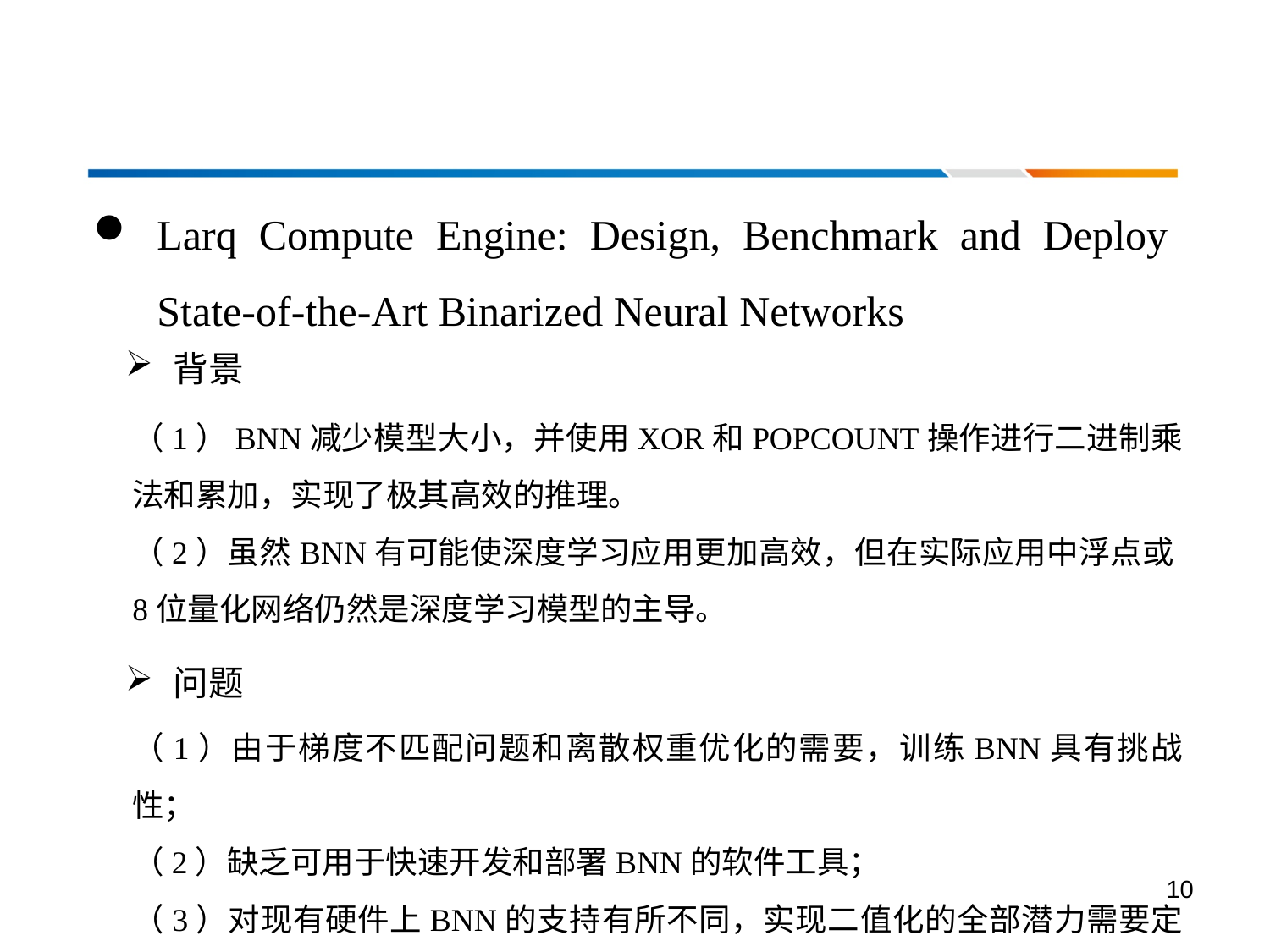

Larq Compute Engine: Design, Benchmark and Deploy State-of-the-Art Binarized Neural Networks
背景
（1）BNN减少模型大小，并使用XOR和POPCOUNT操作进行二进制乘法和累加，实现了极其高效的推理。
（2）虽然BNN有可能使深度学习应用更加高效，但在实际应用中浮点或8位量化网络仍然是深度学习模型的主导。
问题
（1）由于梯度不匹配问题和离散权重优化的需要，训练BNN具有挑战性；
（2）缺乏可用于快速开发和部署BNN的软件工具；
（3）对现有硬件上BNN的支持有所不同，实现二值化的全部潜力需要定制硬件；
10